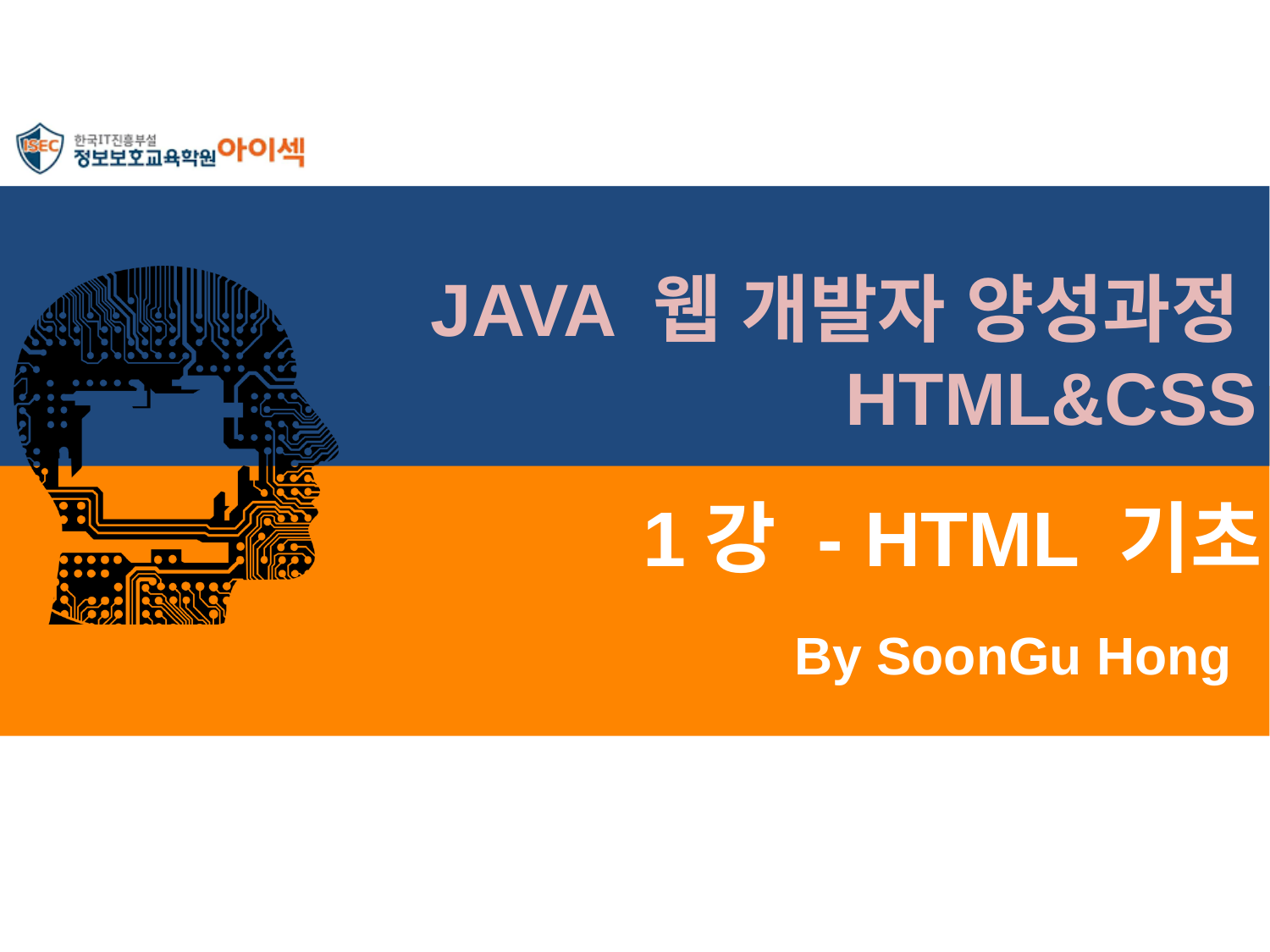

JAVA 웹 개발자 양성과정HTML&CSS
# 1강 - HTML 기초
By SoonGu Hong